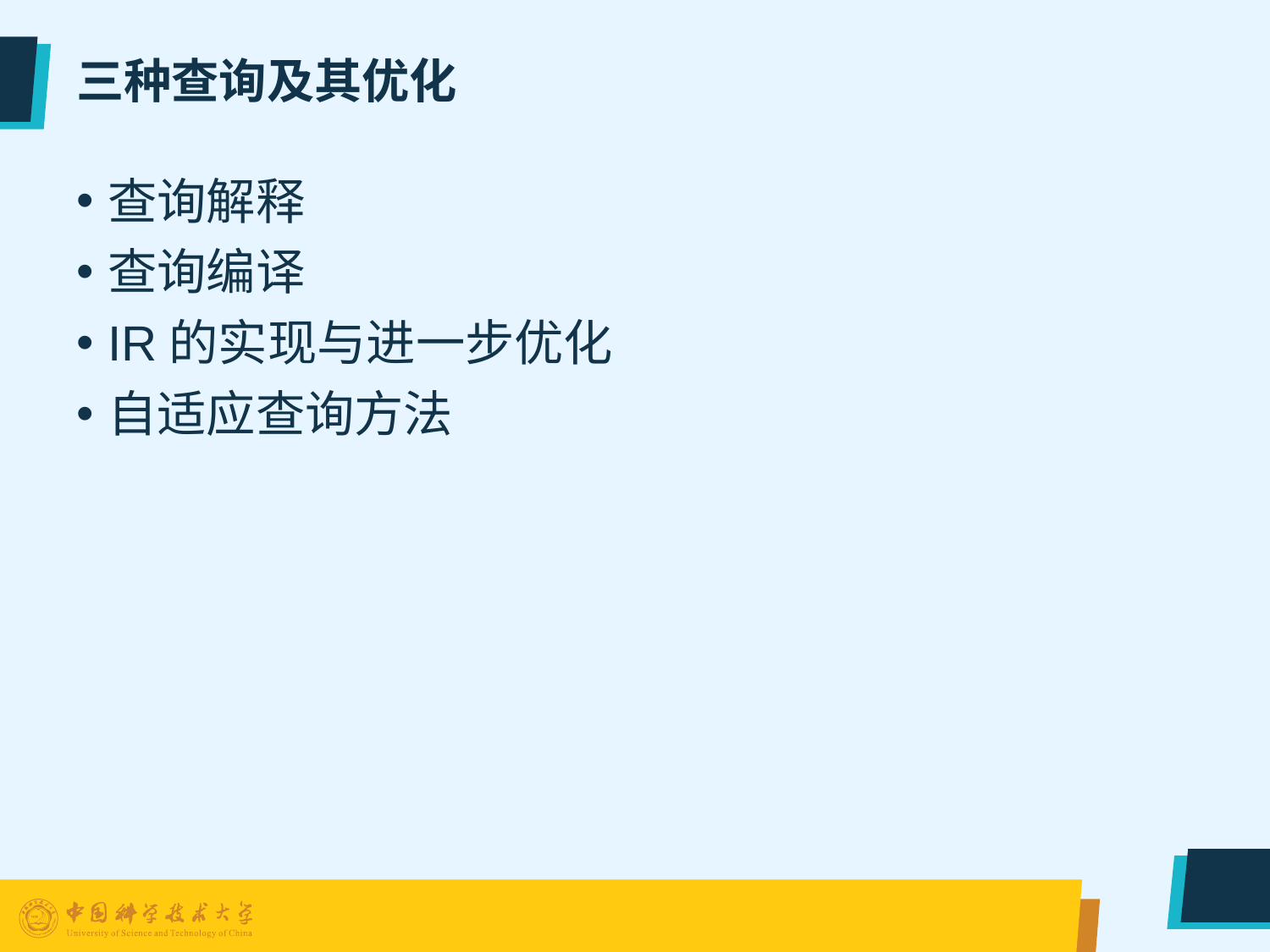

# 三种查询及其优化
查询解释
查询编译
IR的实现与进一步优化
自适应查询方法